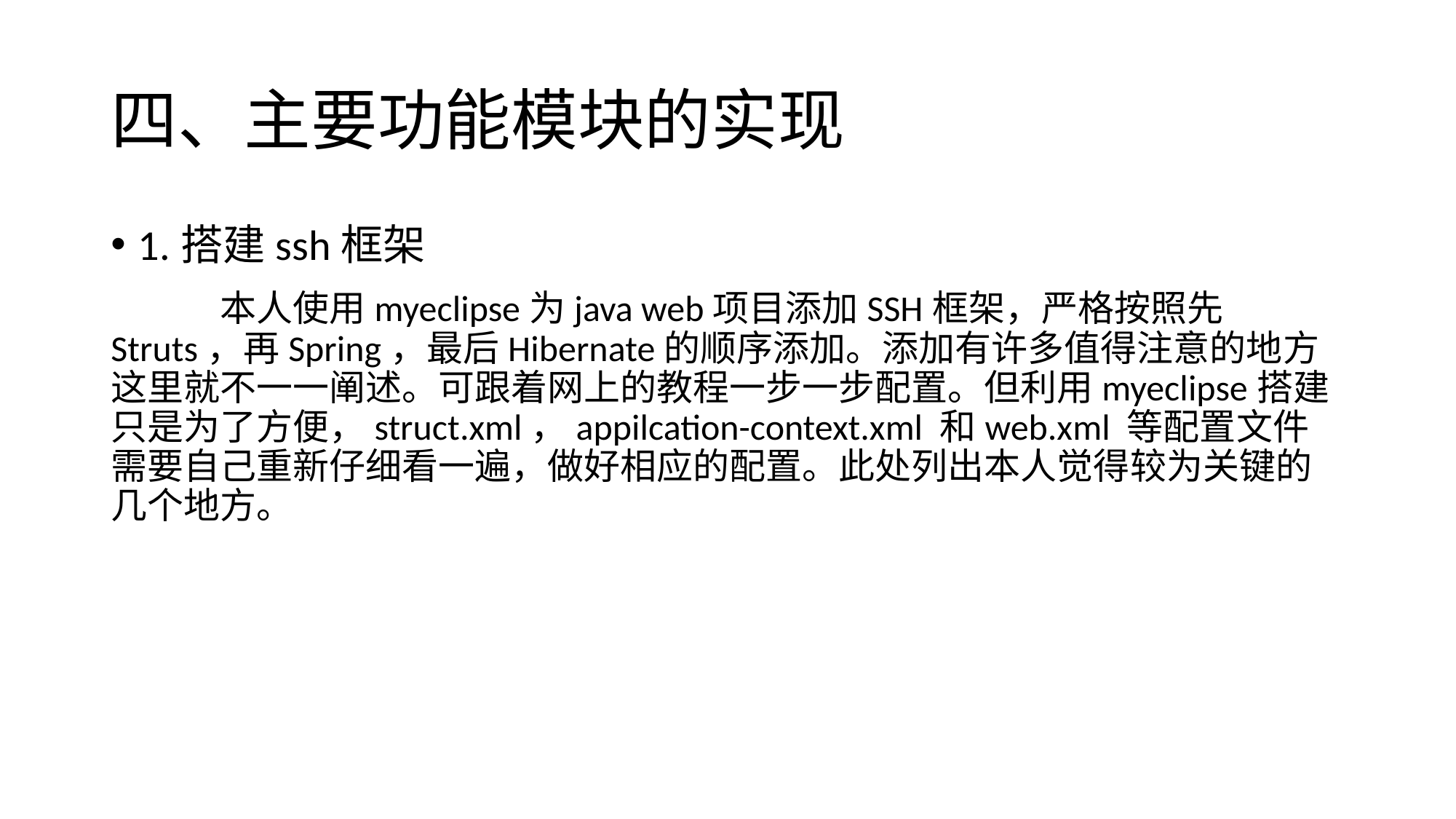

# 四、主要功能模块的实现
1.搭建ssh框架
	本人使用myeclipse为java web项目添加SSH框架，严格按照先Struts，再Spring，最后Hibernate的顺序添加。添加有许多值得注意的地方这里就不一一阐述。可跟着网上的教程一步一步配置。但利用myeclipse搭建只是为了方便，struct.xml，appilcation-context.xml 和web.xml 等配置文件需要自己重新仔细看一遍，做好相应的配置。此处列出本人觉得较为关键的几个地方。